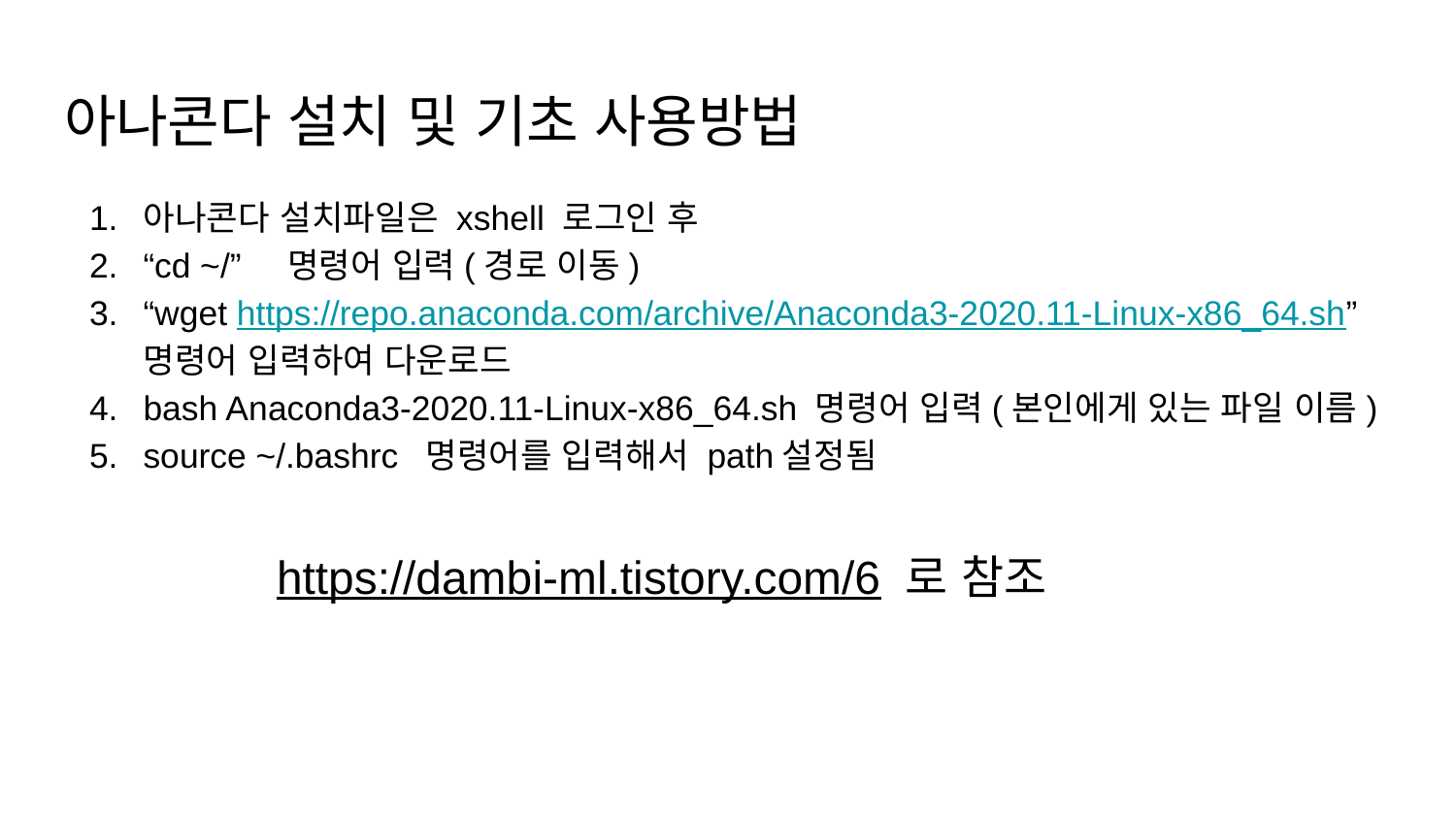

# 아나콘다 설치 및 기초 사용방법
아나콘다 설치파일은 xshell 로그인 후
“cd ~/”    명령어 입력(경로 이동)
“wget https://repo.anaconda.com/archive/Anaconda3-2020.11-Linux-x86_64.sh” 명령어 입력하여 다운로드
bash Anaconda3-2020.11-Linux-x86_64.sh 명령어 입력(본인에게 있는 파일 이름)
source ~/.bashrc  명령어를 입력해서 path설정됨

https://dambi-ml.tistory.com/6 로 참조